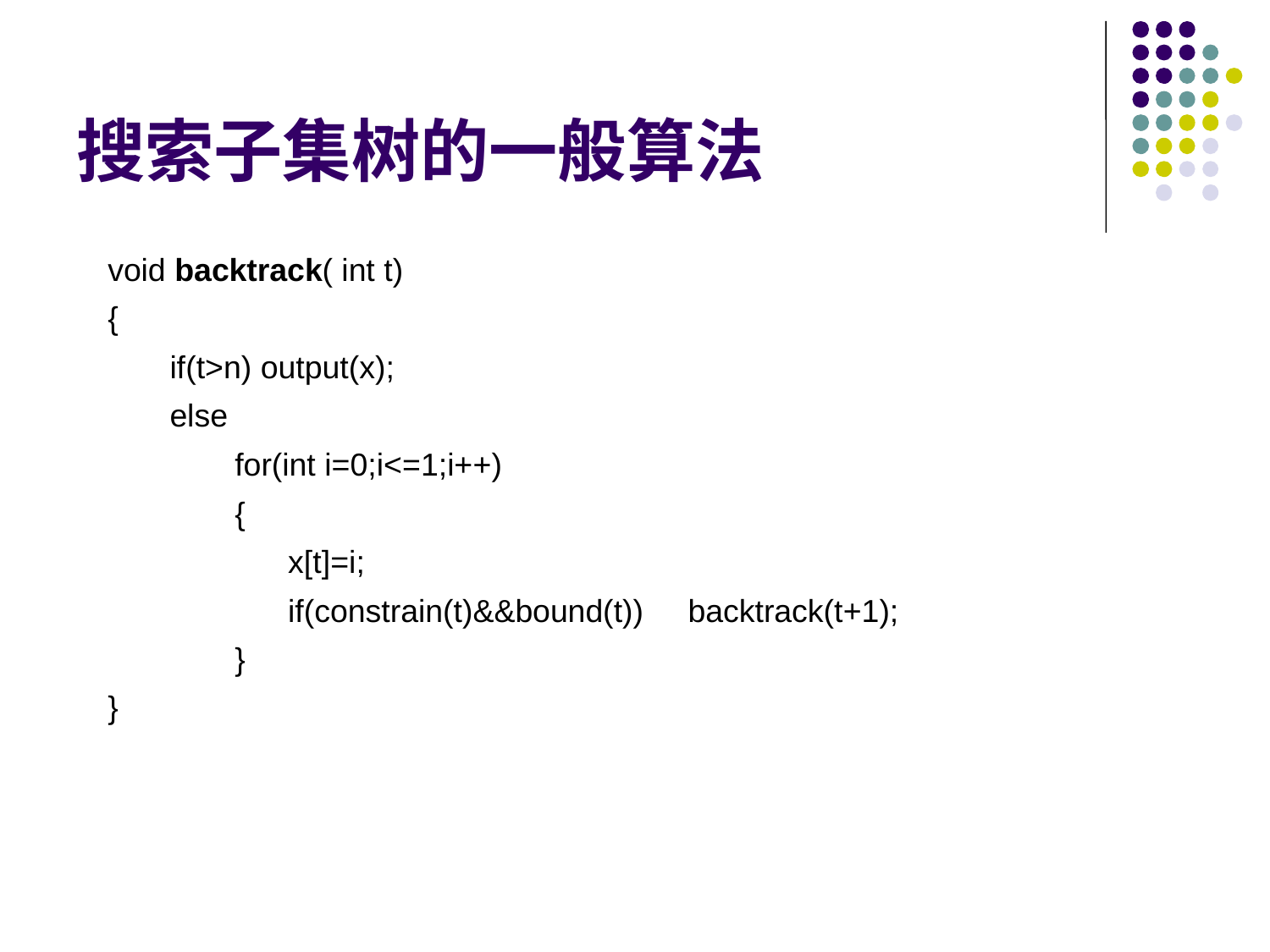

# 搜索子集树的一般算法
void backtrack( int t)
{
       if(t>n) output(x);
       else
	for(int i=0;i<=1;i++)
	{
	      x[t]=i;
   	      if(constrain(t)&&bound(t))     backtrack(t+1);
	}
}